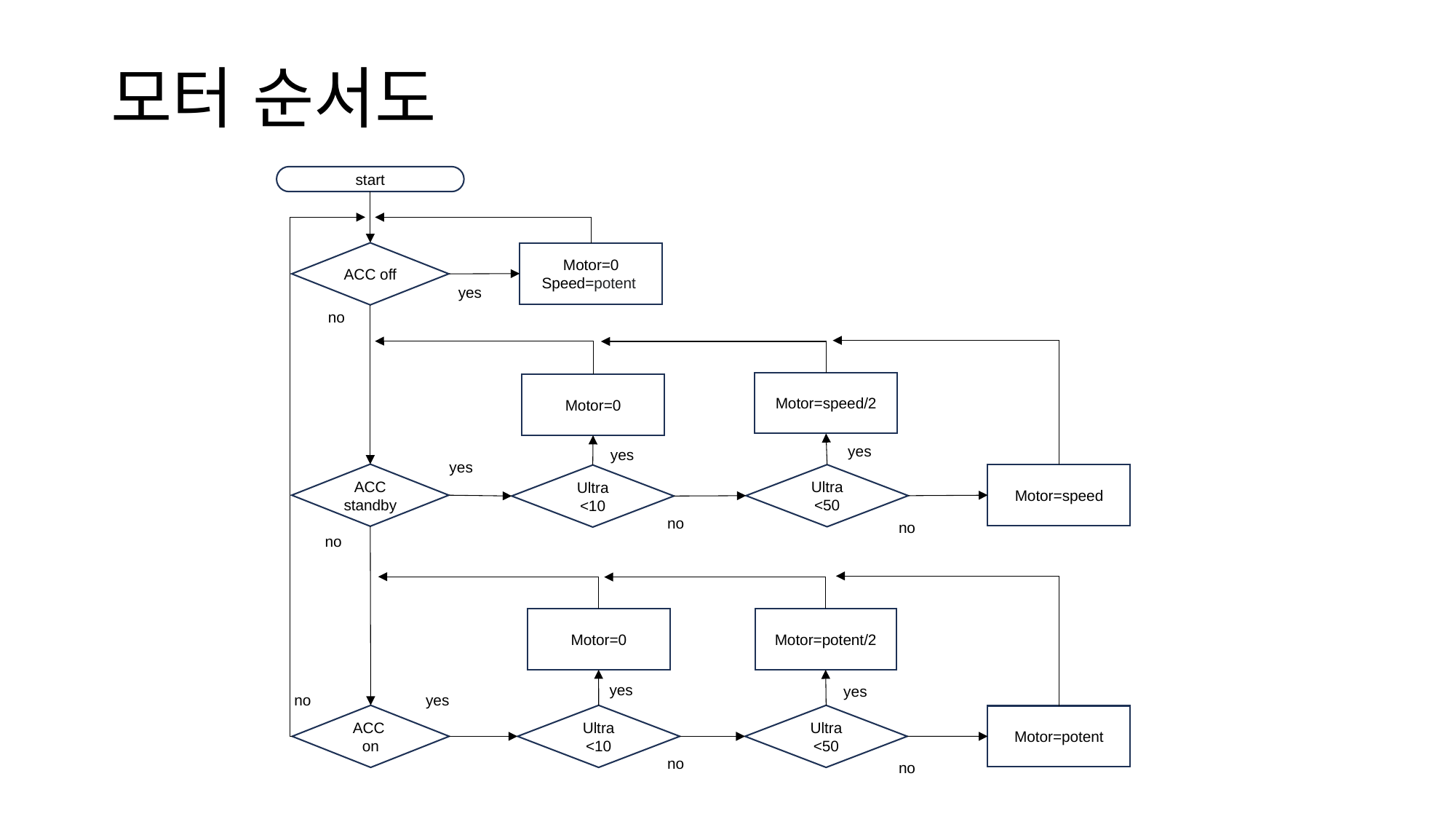

# 모터 순서도
start
ACC off
Motor=0
Speed=potent
yes
no
Motor=speed/2
Motor=0
yes
yes
yes
ACC standby
Ultra <50
Motor=speed
Ultra <10
no
no
no
Motor=0
Motor=potent/2
yes
yes
yes
no
ACC
on
Ultra <10
Ultra <50
Motor=potent
no
no